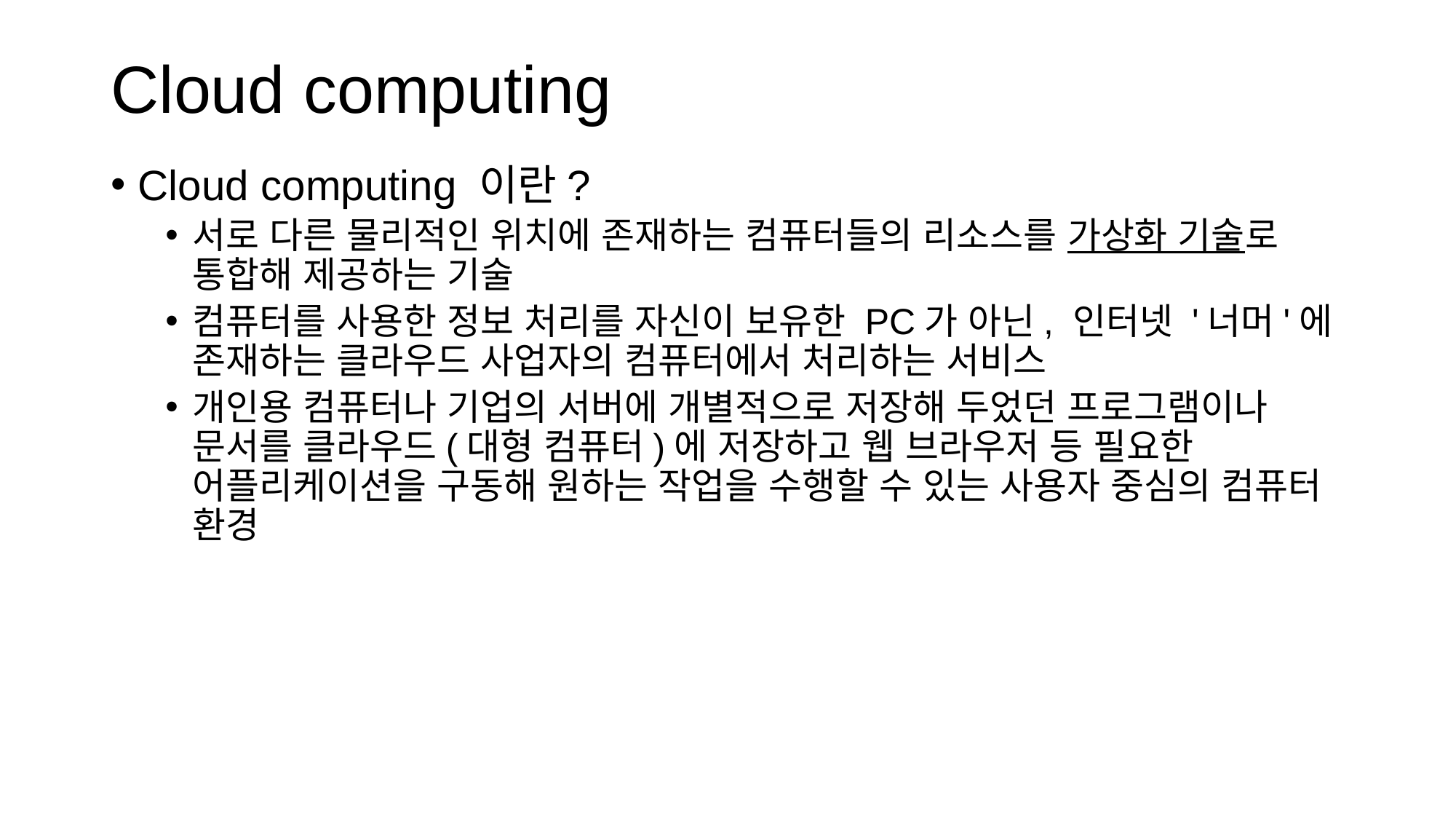

# Cloud computing
Cloud computing 이란?
서로 다른 물리적인 위치에 존재하는 컴퓨터들의 리소스를 가상화 기술로 통합해 제공하는 기술
컴퓨터를 사용한 정보 처리를 자신이 보유한 PC가 아닌, 인터넷 '너머'에 존재하는 클라우드 사업자의 컴퓨터에서 처리하는 서비스
개인용 컴퓨터나 기업의 서버에 개별적으로 저장해 두었던 프로그램이나 문서를 클라우드(대형 컴퓨터)에 저장하고 웹 브라우저 등 필요한 어플리케이션을 구동해 원하는 작업을 수행할 수 있는 사용자 중심의 컴퓨터 환경